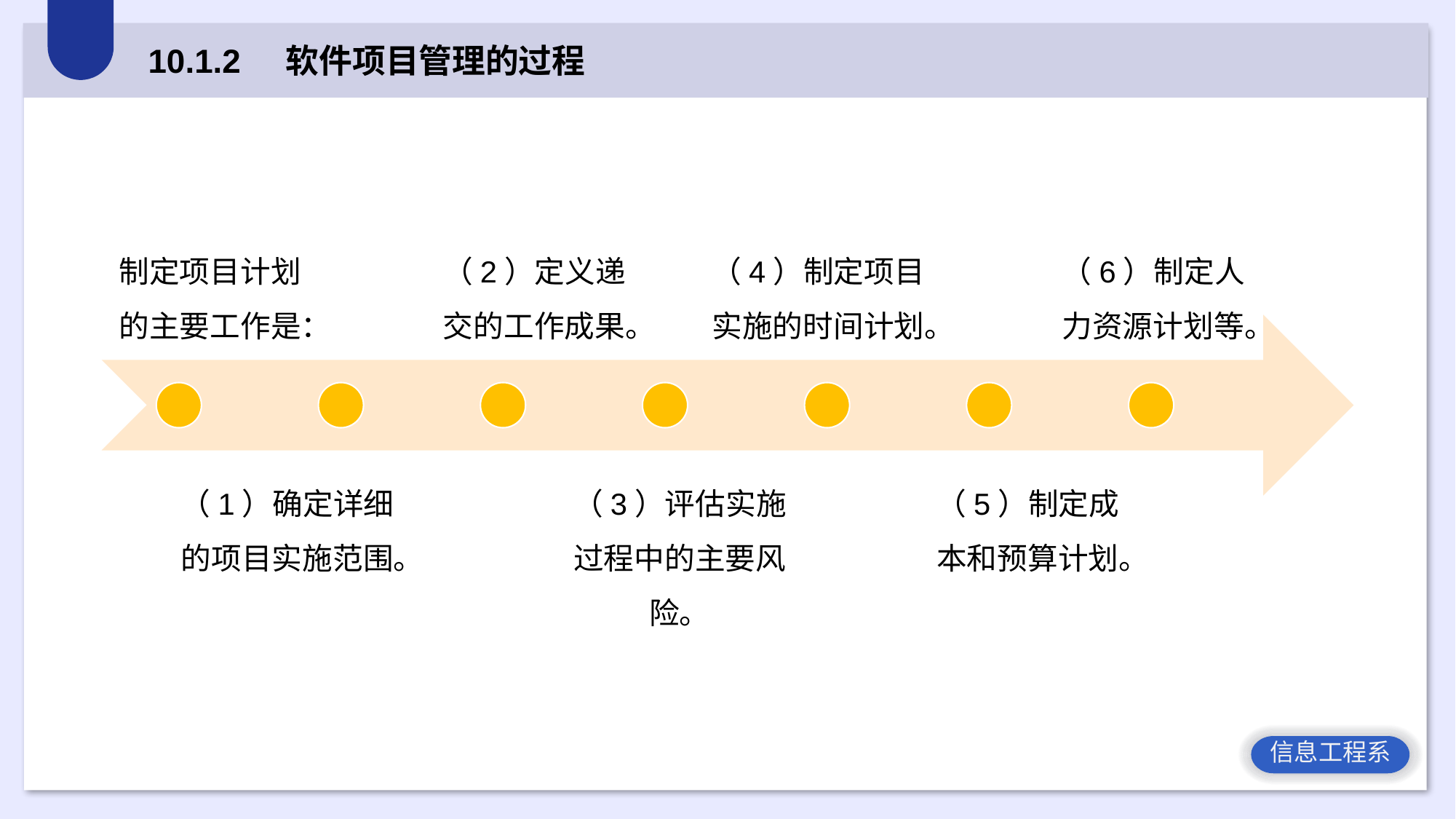

10.1.2    软件项目管理的过程

（4）制定项目实施的时间计划。
制定项目计划的主要工作是：
（2）定义递交的工作成果。
（6）制定人力资源计划等。

（5）制定成本和预算计划。
（1）确定详细的项目实施范围。
（3）评估实施过程中的主要风险。